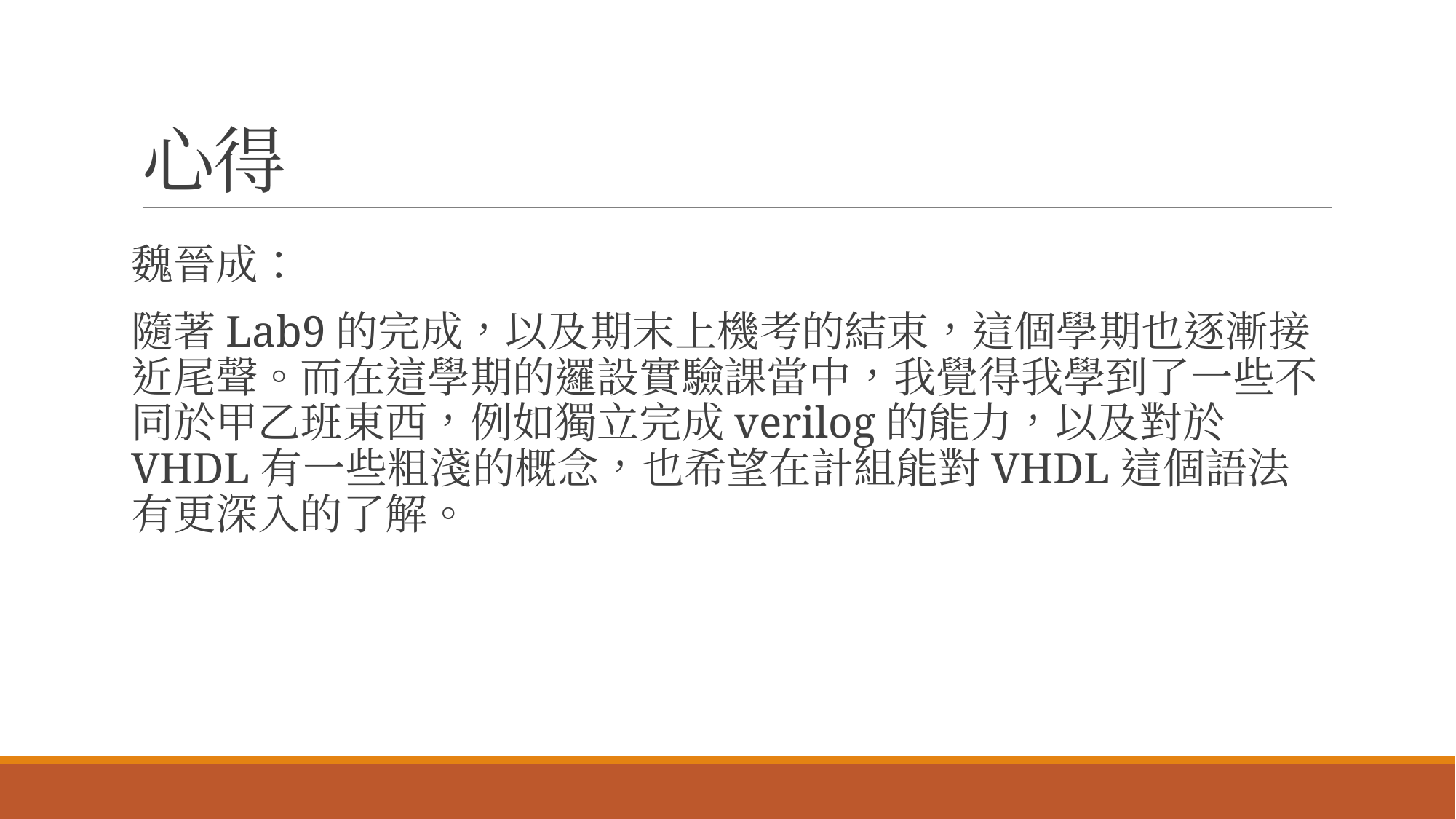

# 心得
魏晉成：
隨著Lab9的完成，以及期末上機考的結束，這個學期也逐漸接近尾聲。而在這學期的邏設實驗課當中，我覺得我學到了一些不同於甲乙班東西，例如獨立完成verilog的能力，以及對於VHDL有一些粗淺的概念，也希望在計組能對VHDL這個語法有更深入的了解。